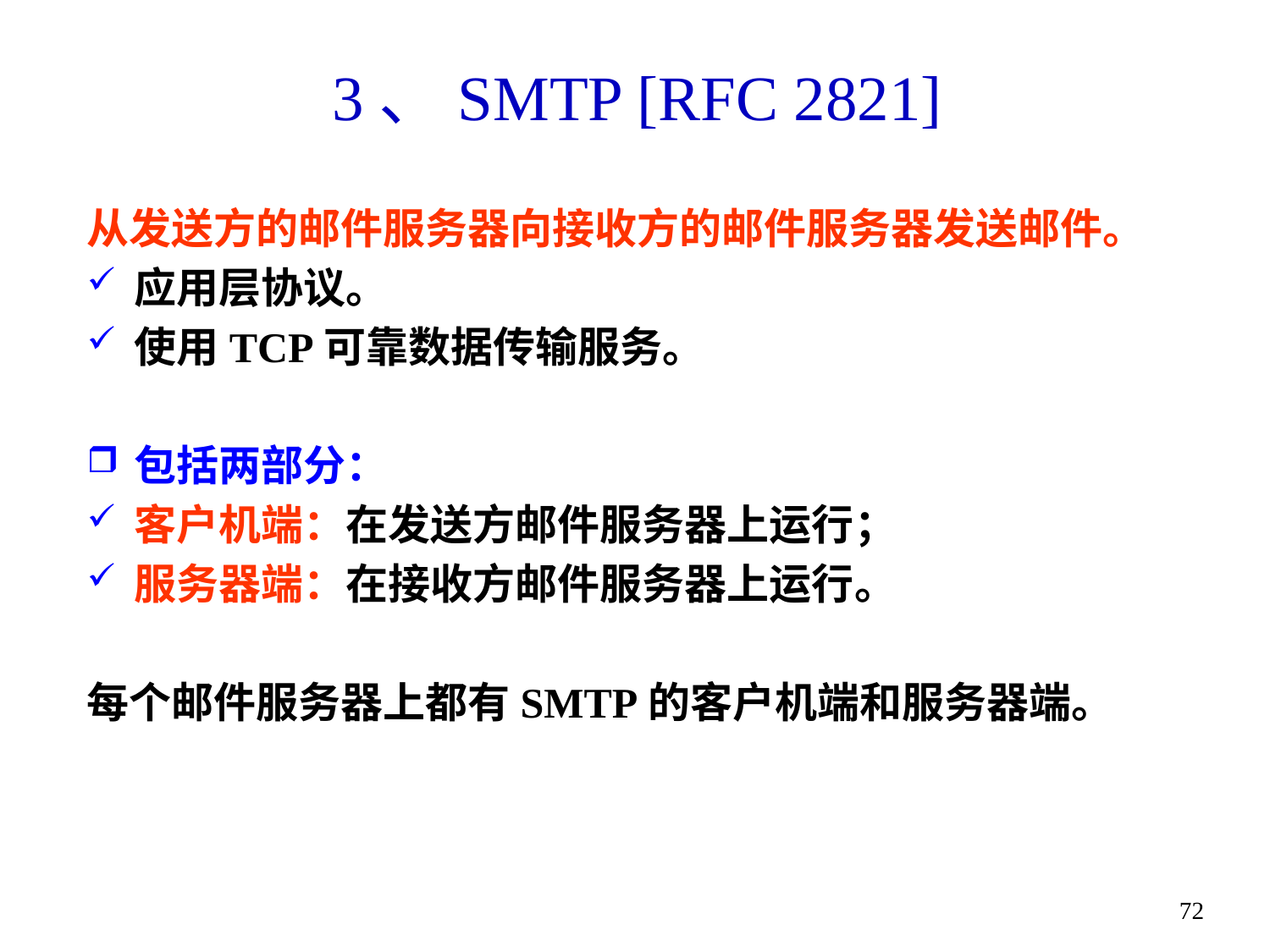

# 3、SMTP [RFC 2821]
从发送方的邮件服务器向接收方的邮件服务器发送邮件。
应用层协议。
使用TCP可靠数据传输服务。

包括两部分：
客户机端：在发送方邮件服务器上运行；
服务器端：在接收方邮件服务器上运行。

每个邮件服务器上都有SMTP的客户机端和服务器端。

72